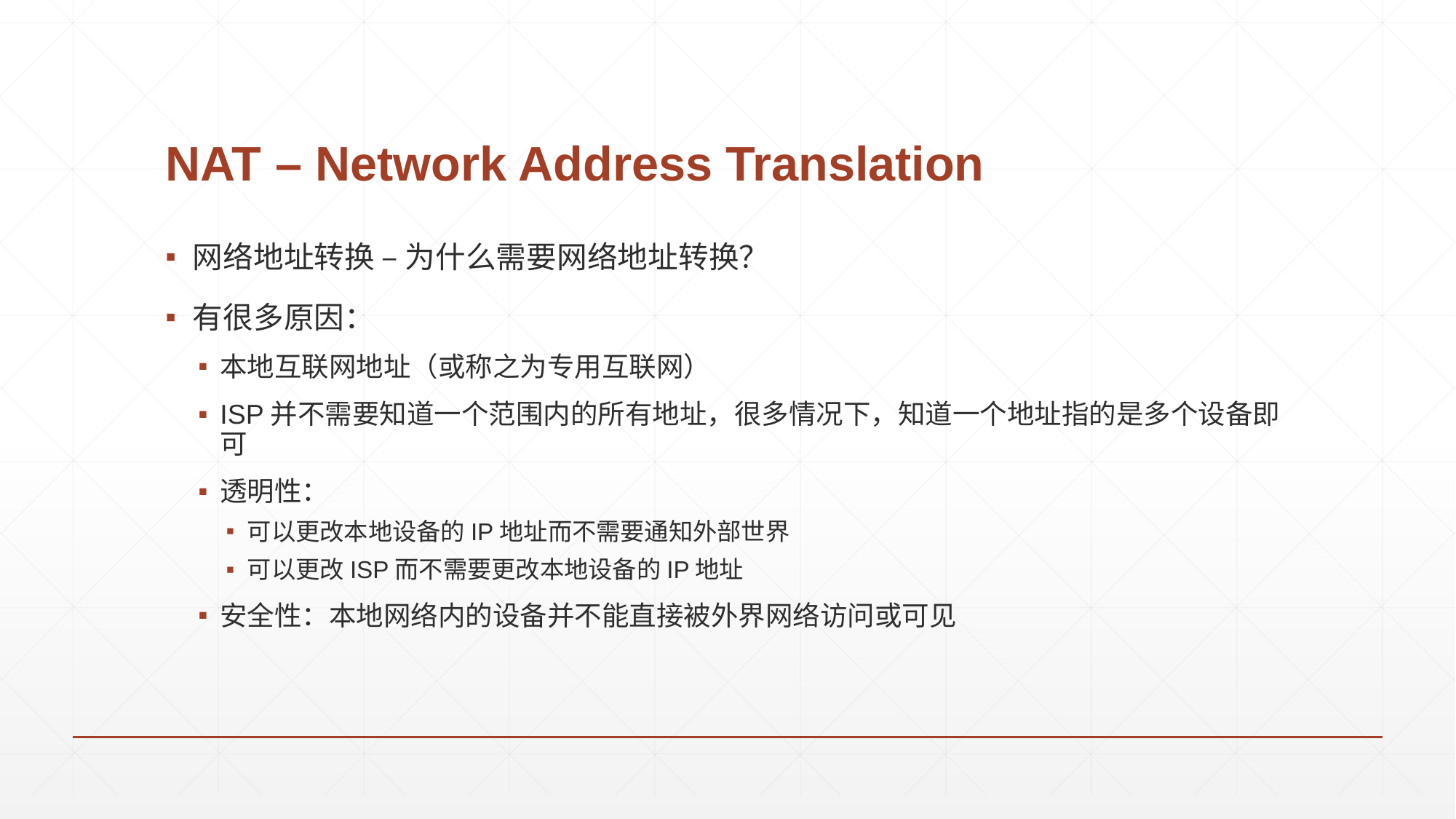

# NAT – Network Address Translation
网络地址转换 – 为什么需要网络地址转换？
有很多原因：
本地互联网地址（或称之为专用互联网）
ISP并不需要知道一个范围内的所有地址，很多情况下，知道一个地址指的是多个设备即可
透明性：
可以更改本地设备的IP地址而不需要通知外部世界
可以更改ISP而不需要更改本地设备的IP地址
安全性：本地网络内的设备并不能直接被外界网络访问或可见